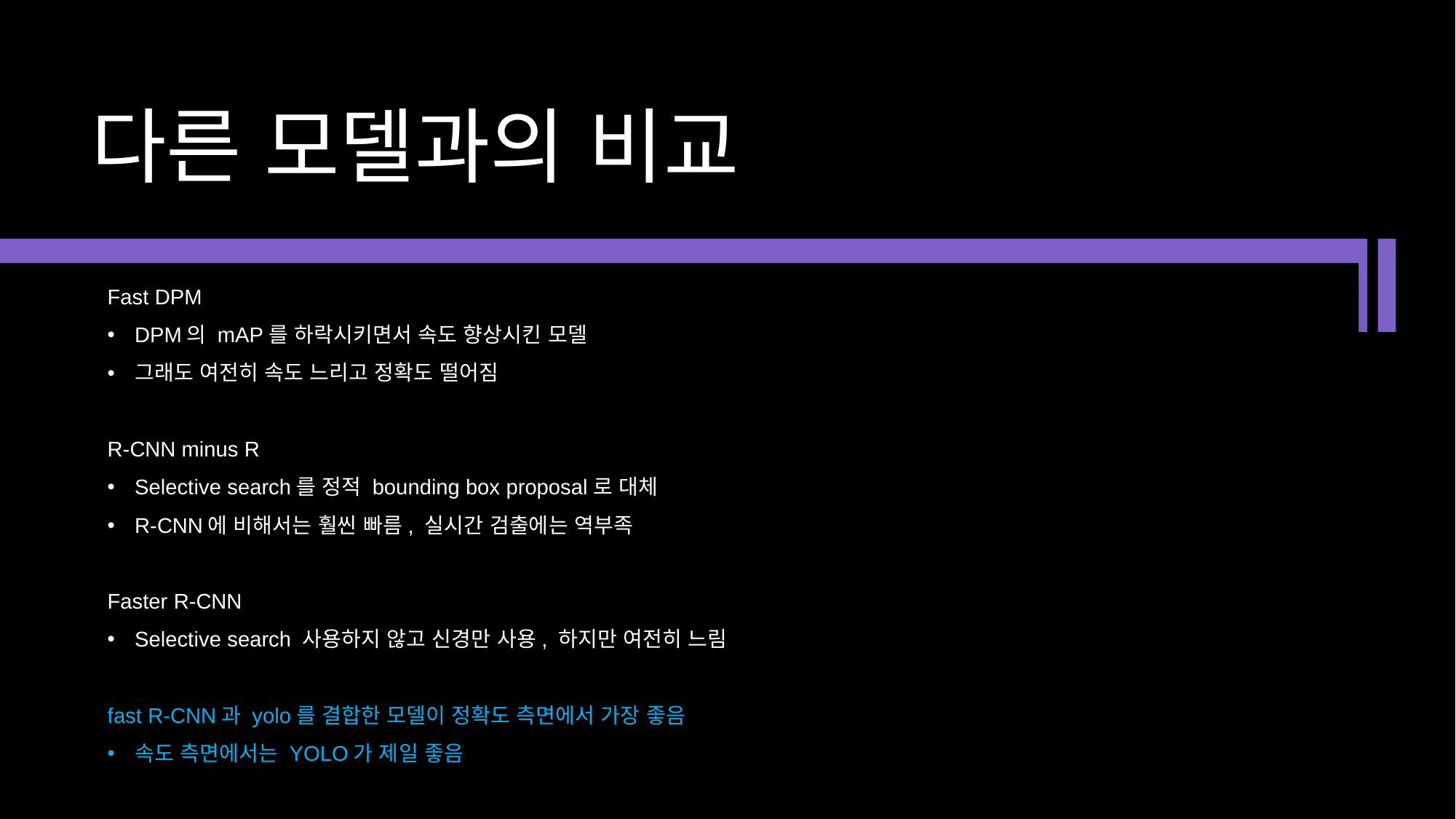

# 다른 모델과의 비교

Fast DPM
DPM의 mAP를 하락시키면서 속도 향상시킨 모델
그래도 여전히 속도 느리고 정확도 떨어짐

R-CNN minus R
Selective search를 정적 bounding box proposal로 대체
R-CNN에 비해서는 훨씬 빠름, 실시간 검출에는 역부족

Faster R-CNN
Selective search 사용하지 않고 신경만 사용, 하지만 여전히 느림

fast R-CNN과 yolo를 결합한 모델이 정확도 측면에서 가장 좋음
속도 측면에서는 YOLO가 제일 좋음